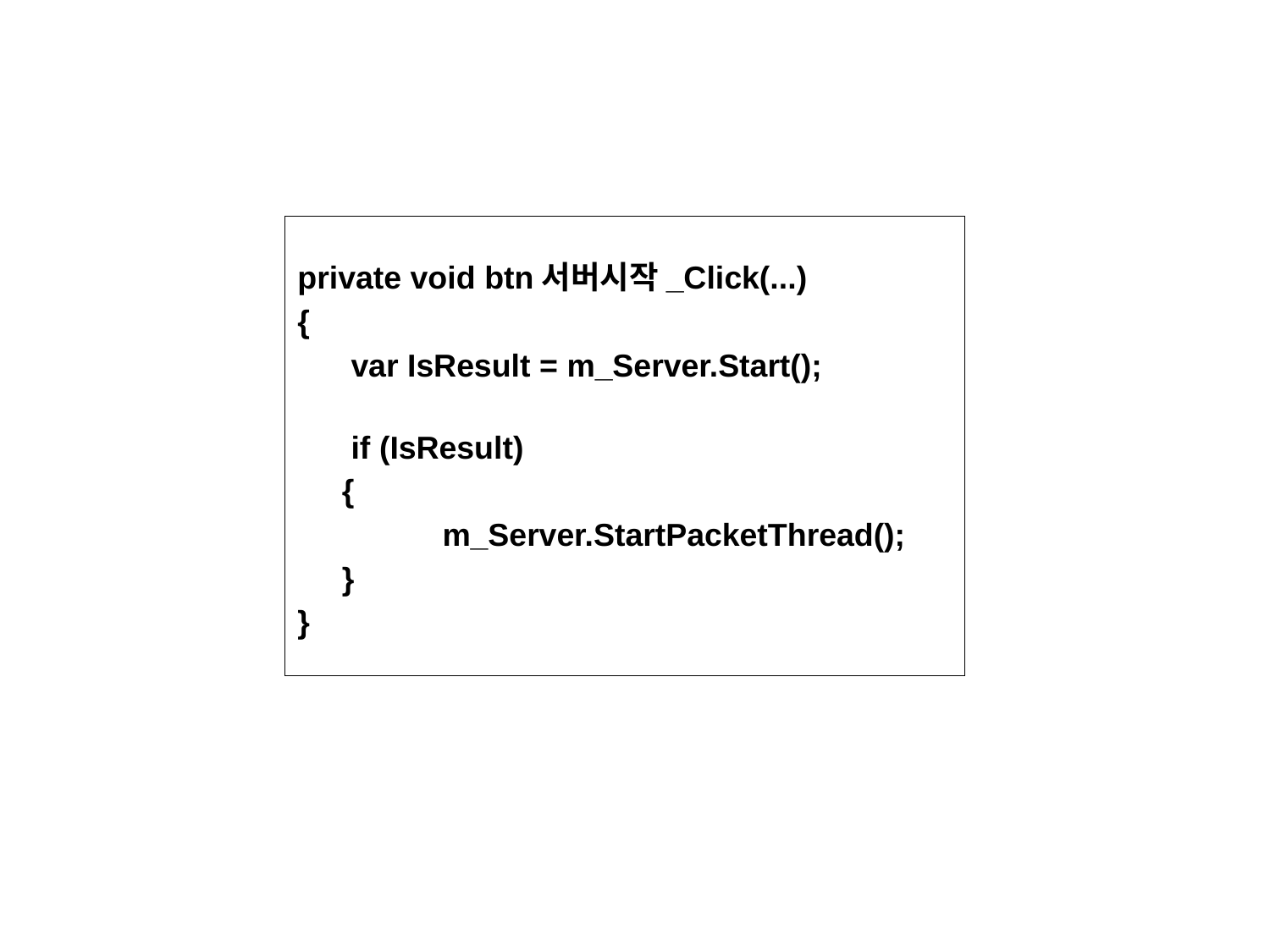

private void btn서버시작_Click(...)
{
      var IsResult = m_Server.Start();

      if (IsResult)
     {
	  m_Server.StartPacketThread();
     }
}